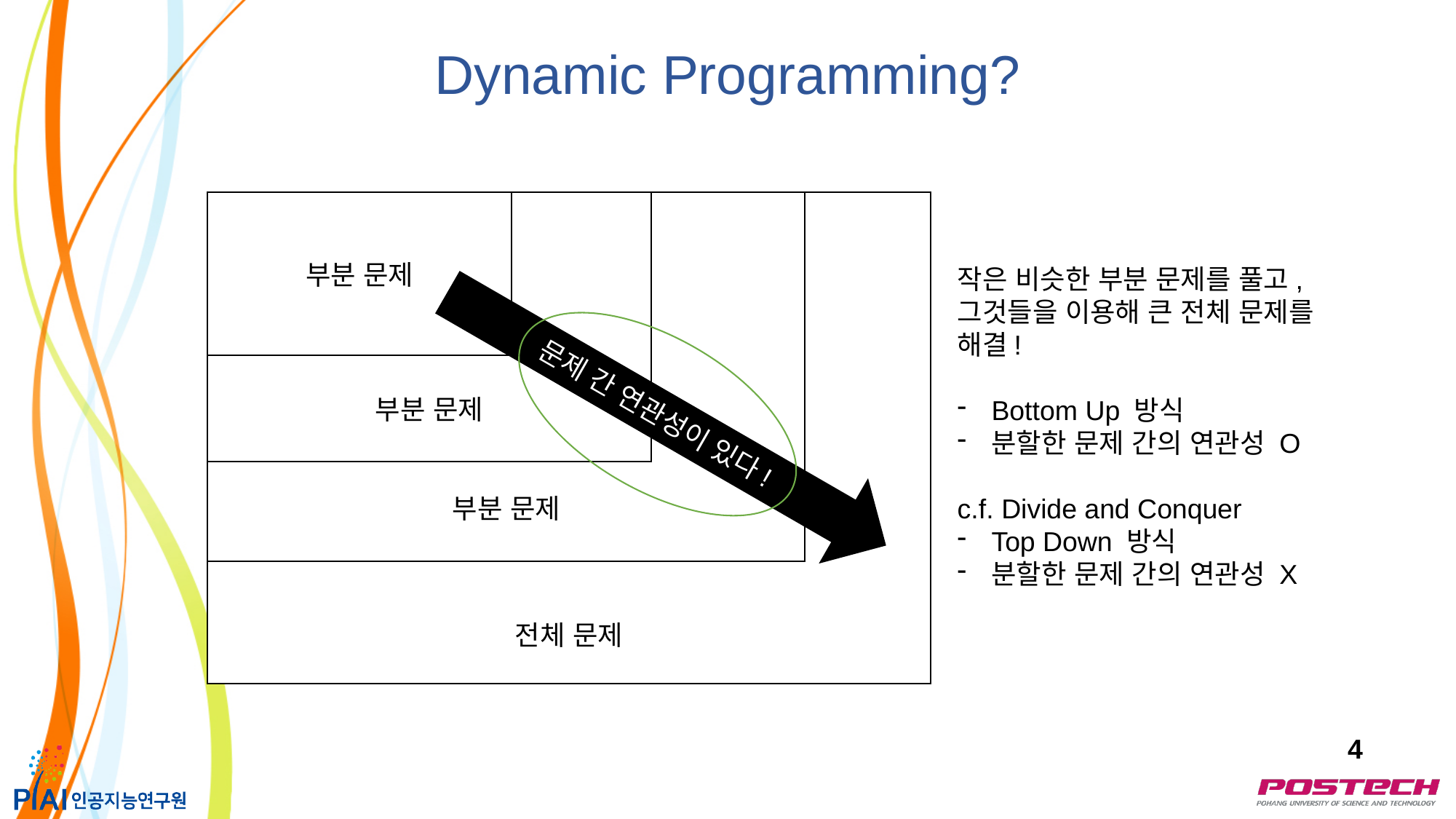

Dynamic Programming?

부분 문제

부분 문제
부분 문제

전체 문제
작은 비슷한 부분 문제를 풀고, 그것들을 이용해 큰 전체 문제를 해결!

Bottom Up 방식
분할한 문제 간의 연관성 O

c.f. Divide and Conquer
Top Down 방식
분할한 문제 간의 연관성 X

문제 간 연관성이 있다!